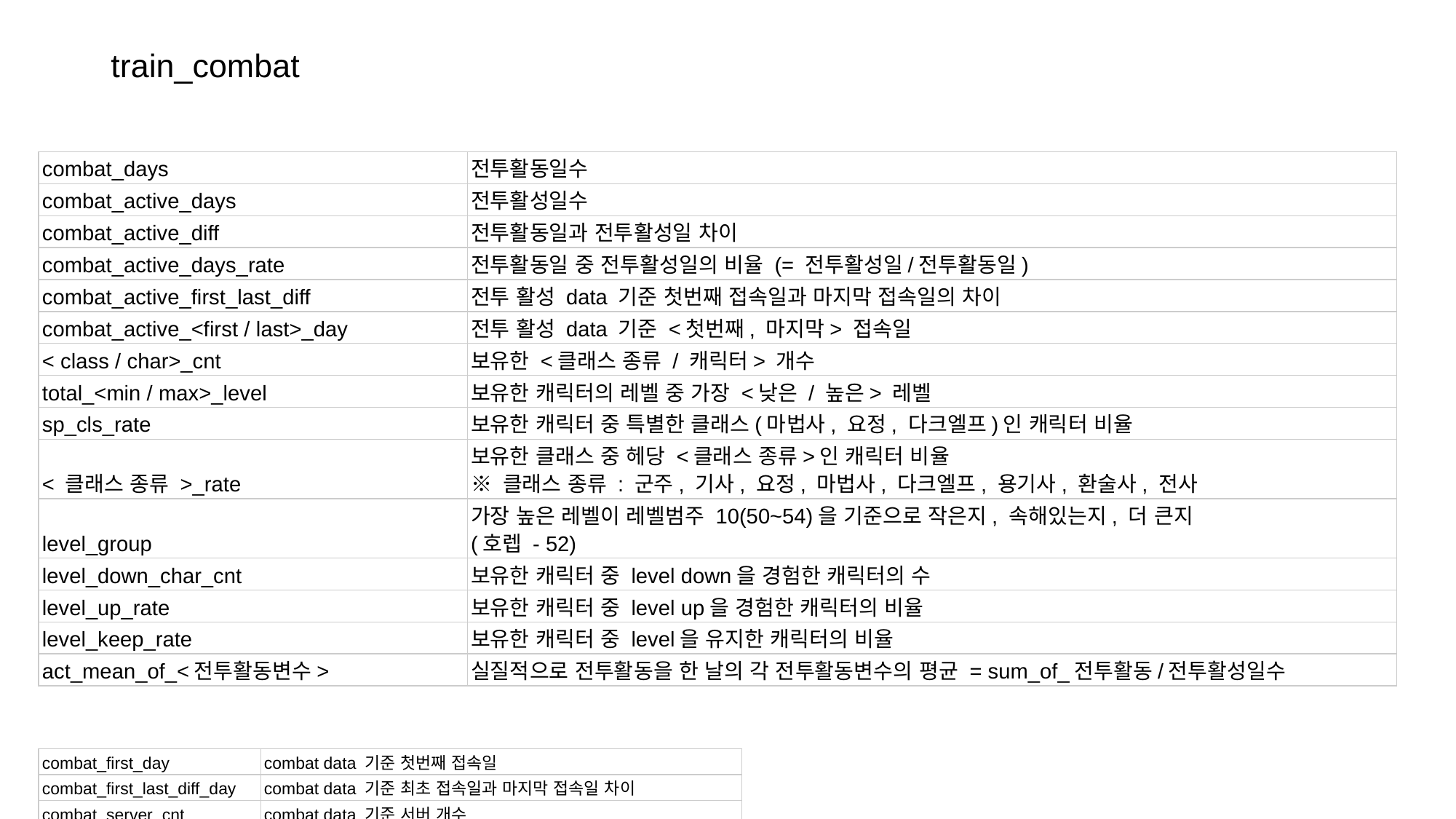

# train_combat
| combat\_days | 전투활동일수 |
| --- | --- |
| combat\_active\_days | 전투활성일수 |
| combat\_active\_diff | 전투활동일과 전투활성일 차이 |
| combat\_active\_days\_rate | 전투활동일 중 전투활성일의 비율 (= 전투활성일/전투활동일) |
| combat\_active\_first\_last\_diff | 전투 활성 data 기준 첫번째 접속일과 마지막 접속일의 차이 |
| combat\_active\_<first / last>\_day | 전투 활성 data 기준 <첫번째, 마지막> 접속일 |
| < class / char>\_cnt | 보유한 <클래스 종류 / 캐릭터> 개수 |
| total\_<min / max>\_level | 보유한 캐릭터의 레벨 중 가장 <낮은 / 높은> 레벨 |
| sp\_cls\_rate | 보유한 캐릭터 중 특별한 클래스(마법사, 요정, 다크엘프)인 캐릭터 비율 |
| < 클래스 종류 >\_rate | 보유한 클래스 중 헤당 <클래스 종류>인 캐릭터 비율 ※ 클래스 종류 : 군주, 기사, 요정, 마법사, 다크엘프, 용기사, 환술사, 전사 |
| level\_group | 가장 높은 레벨이 레벨범주 10(50~54)을 기준으로 작은지, 속해있는지, 더 큰지 (호렙 - 52) |
| level\_down\_char\_cnt | 보유한 캐릭터 중 level down을 경험한 캐릭터의 수 |
| level\_up\_rate | 보유한 캐릭터 중 level up을 경험한 캐릭터의 비율 |
| level\_keep\_rate | 보유한 캐릭터 중 level을 유지한 캐릭터의 비율 |
| act\_mean\_of\_<전투활동변수> | 실질적으로 전투활동을 한 날의 각 전투활동변수의 평균 = sum\_of\_전투활동/전투활성일수 |
| combat\_first\_day | combat data 기준 첫번째 접속일 |
| --- | --- |
| combat\_first\_last\_diff\_day | combat data 기준 최초 접속일과 마지막 접속일 차이 |
| combat\_server\_cnt | combat data 기준 서버 개수 |
| combat\_server\_cnt\_by\_day | combat data 기준 하루에 접속한 서버 개수 평균 |